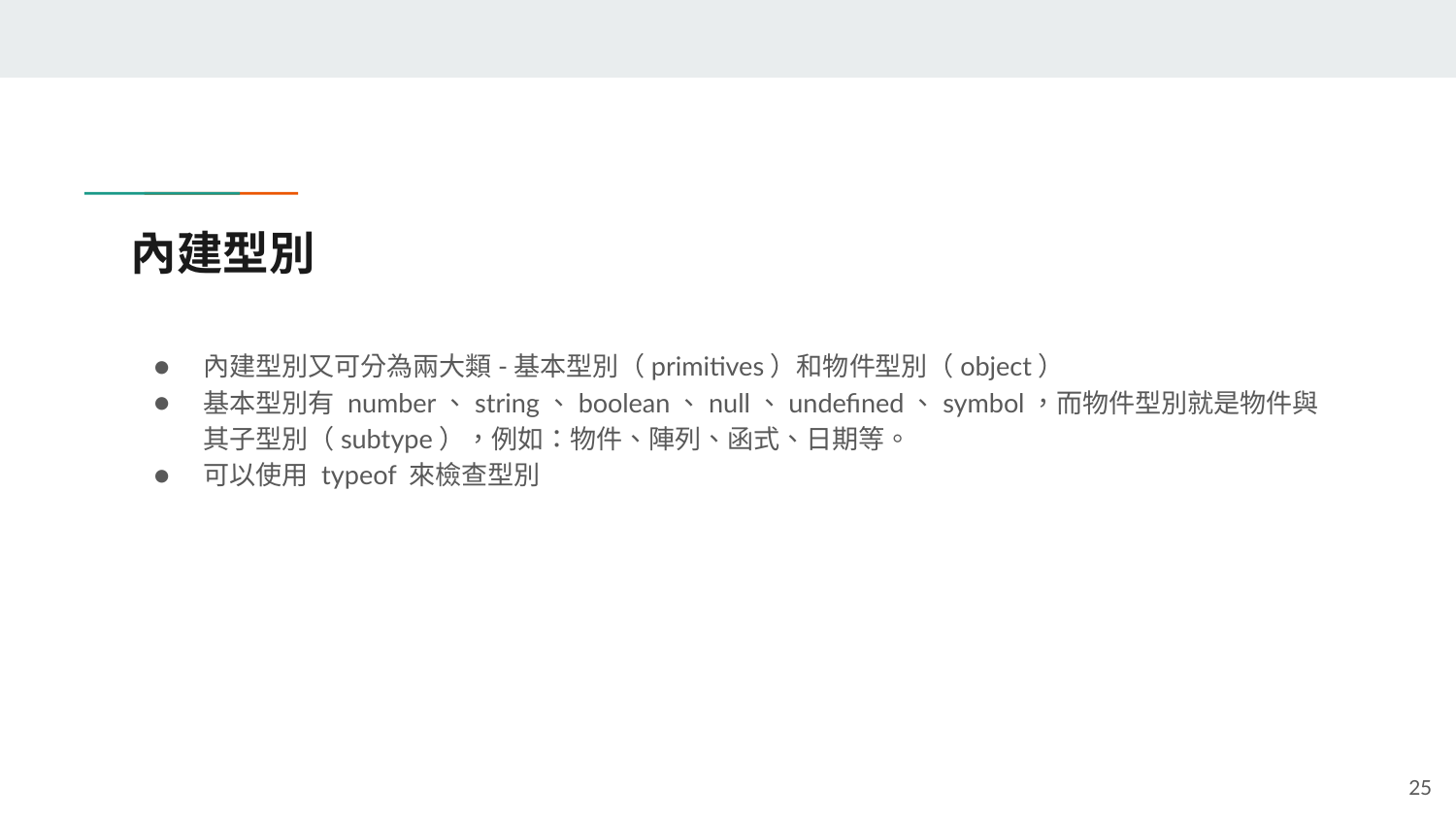

# 內建型別
內建型別又可分為兩大類-基本型別（primitives）和物件型別（object）
基本型別有 number、string、boolean、null、undefined、symbol，而物件型別就是物件與其子型別（subtype），例如：物件、陣列、函式、日期等。
可以使用 typeof 來檢查型別
25